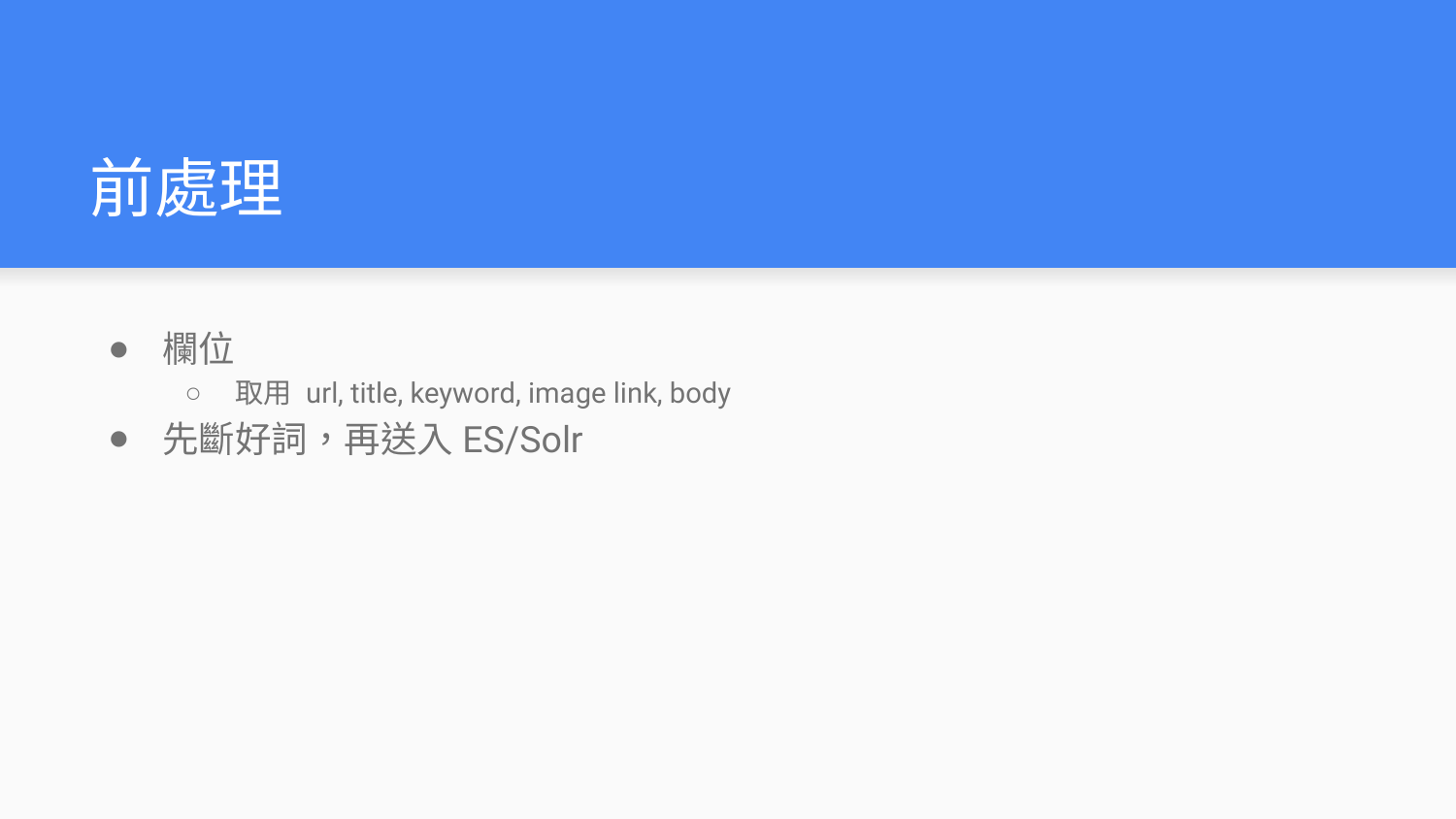

# 前處理
欄位
取用 url, title, keyword, image link, body
先斷好詞，再送入ES/Solr